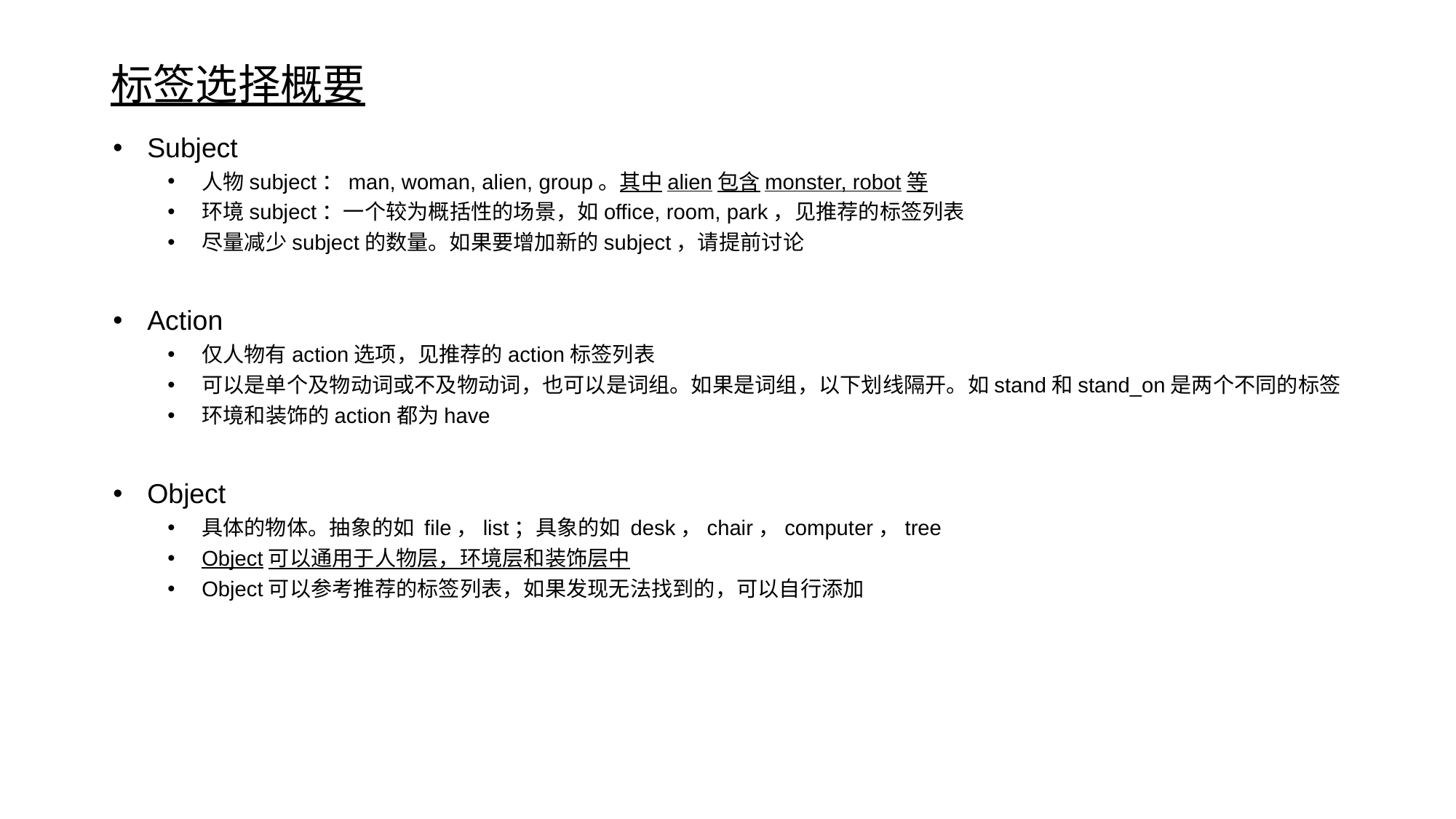

# 标签选择概要
Subject
人物subject：man, woman, alien, group。其中alien包含monster, robot等
环境subject：一个较为概括性的场景，如office, room, park，见推荐的标签列表
尽量减少subject的数量。如果要增加新的subject，请提前讨论

Action
仅人物有action选项，见推荐的action标签列表
可以是单个及物动词或不及物动词，也可以是词组。如果是词组，以下划线隔开。如stand和stand_on是两个不同的标签
环境和装饰的action都为have

Object
具体的物体。抽象的如 file，list；具象的如 desk，chair，computer，tree
Object可以通用于人物层，环境层和装饰层中
Object可以参考推荐的标签列表，如果发现无法找到的，可以自行添加